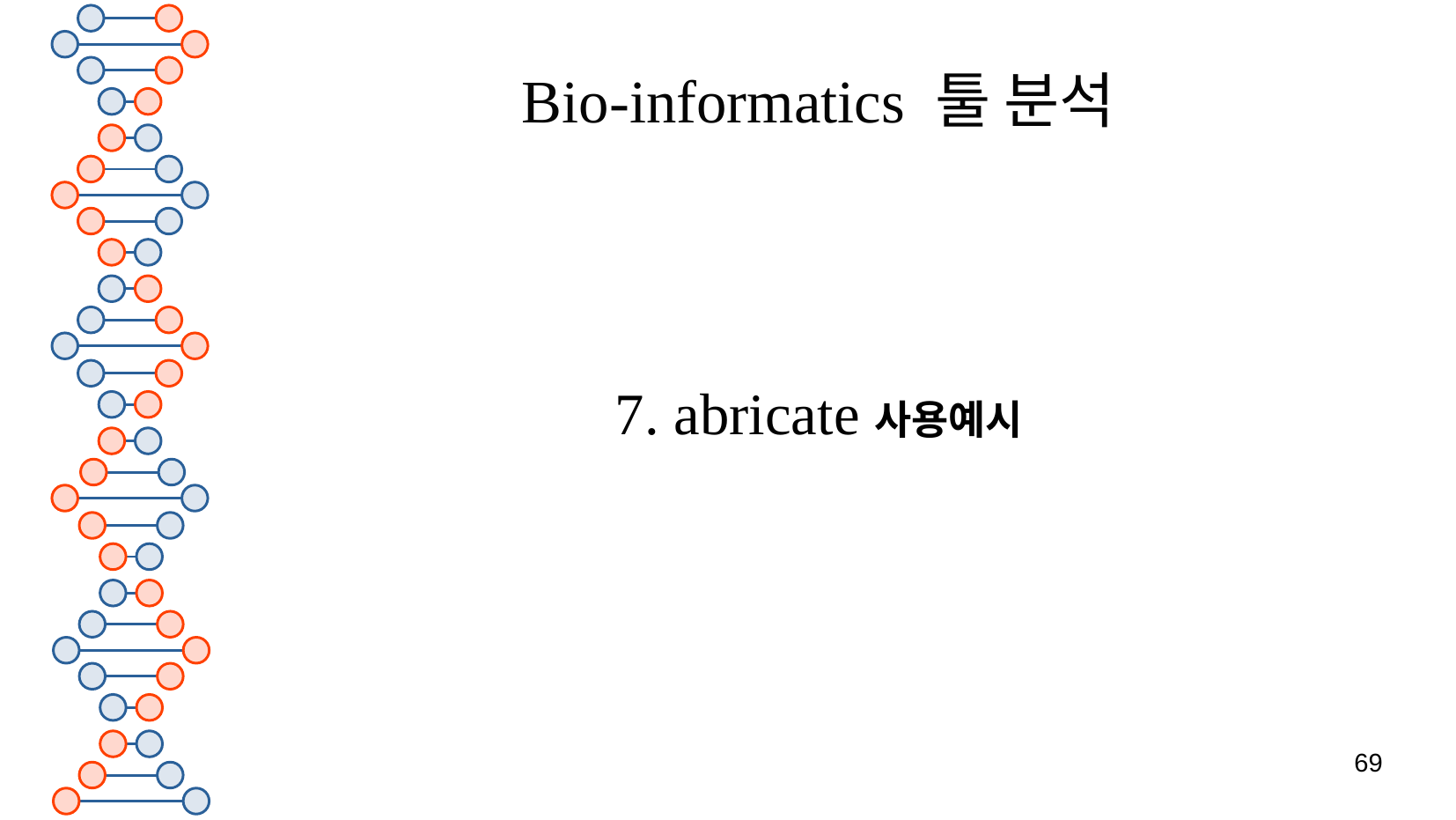

# Bio-informatics 툴 분석
7. abricate사용예시
69